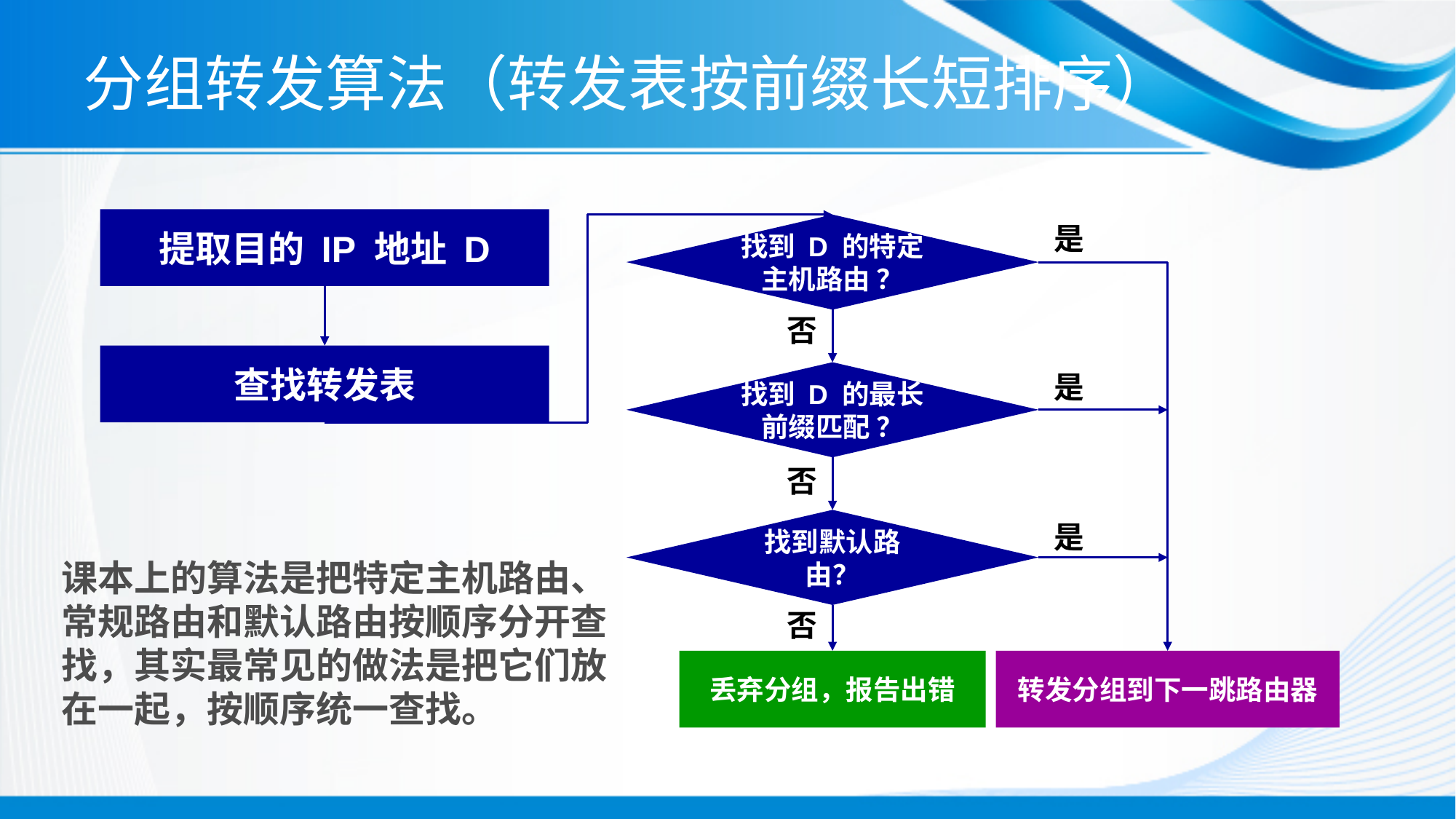

# 分组转发算法（转发表按前缀长短排序）
提取目的 IP 地址 D
是
找到 D 的特定主机路由 ？
否
查找转发表
找到 D 的最长前缀匹配 ？
是
否
找到默认路由？
是
否
转发分组到下一跳路由器
丢弃分组，报告出错
课本上的算法是把特定主机路由、常规路由和默认路由按顺序分开查找，其实最常见的做法是把它们放在一起，按顺序统一查找。